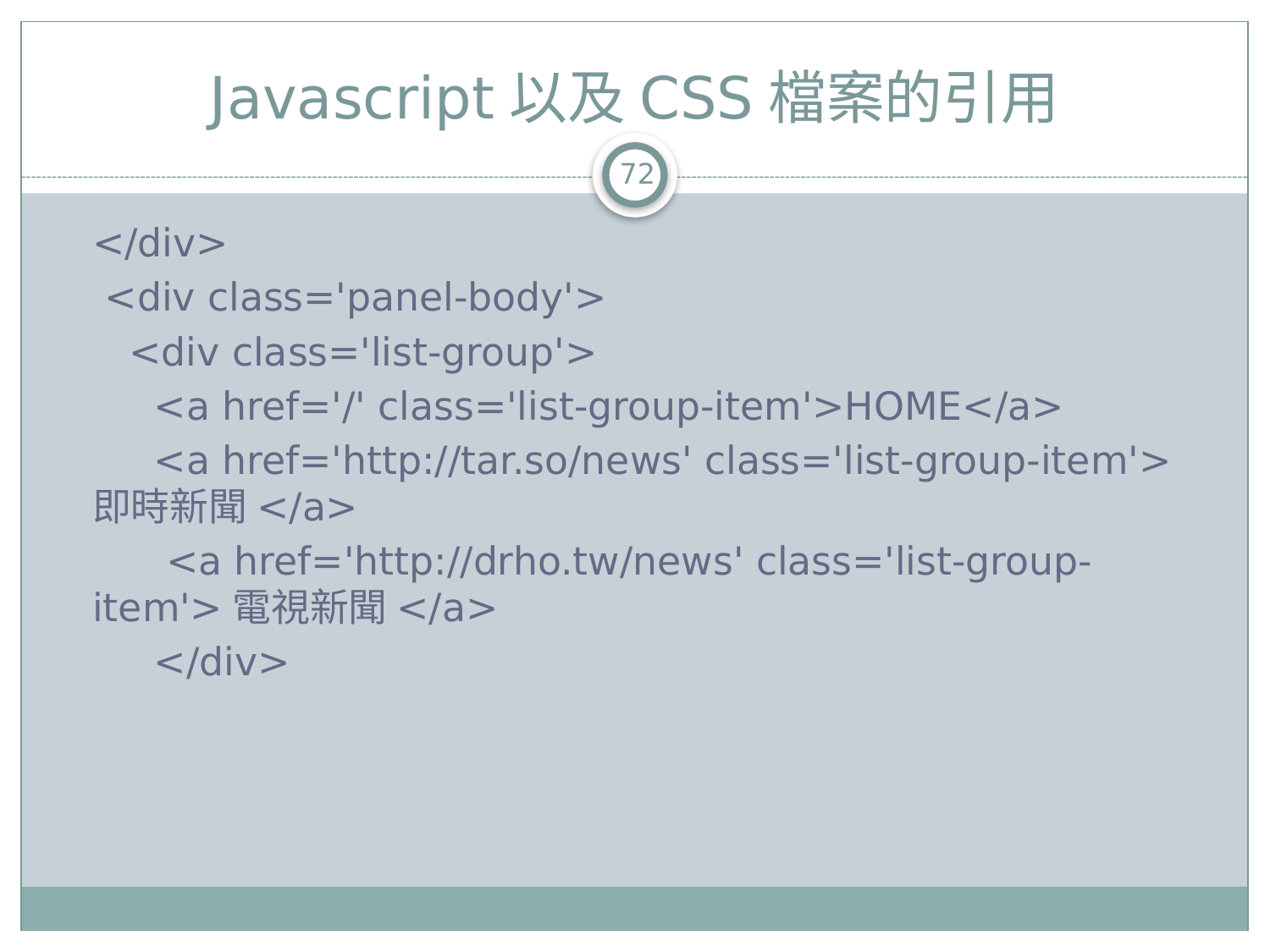

# Javascript以及CSS檔案的引用
72
</div>
 <div class='panel-body'>
   <div class='list-group'>
     <a href='/' class='list-group-item'>HOME</a>
     <a href='http://tar.so/news' class='list-group-item'>即時新聞</a>
      <a href='http://drho.tw/news' class='list-group-item'>電視新聞</a>
     </div>